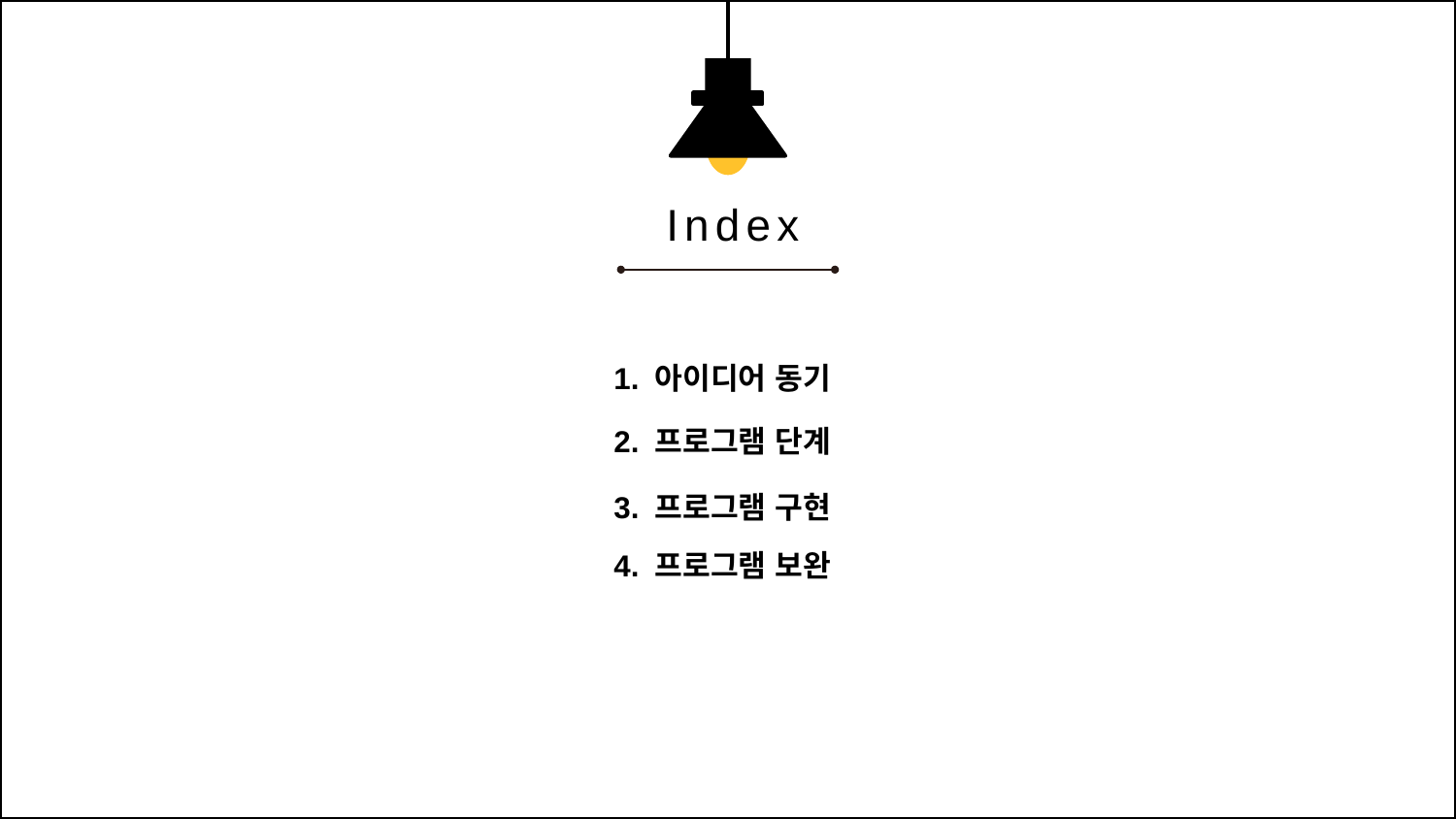

Index
1. 아이디어 동기
2. 프로그램 단계
3. 프로그램 구현
4. 프로그램 보완